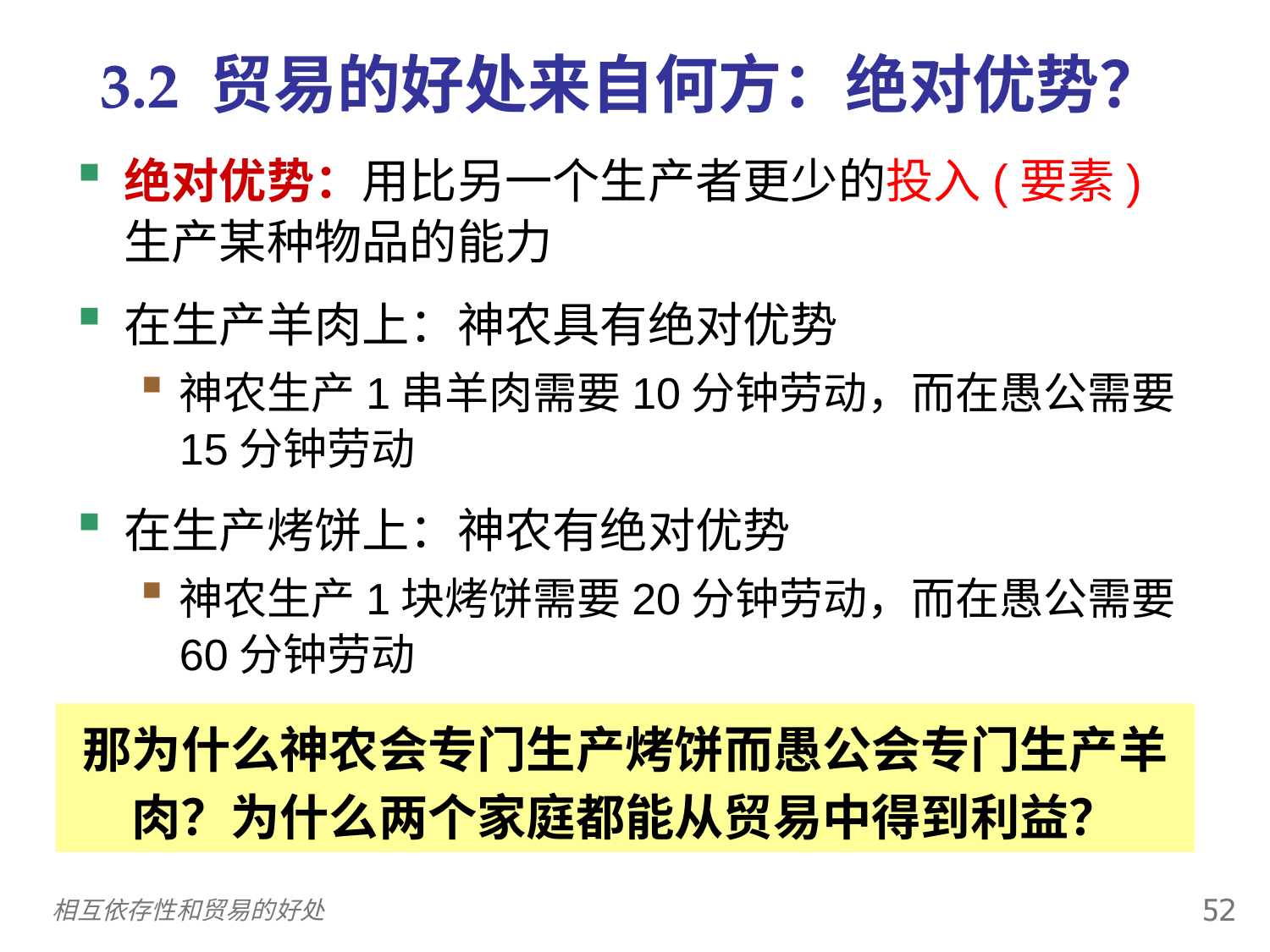

3.2 贸易的好处来自何方：绝对优势？
0
绝对优势：用比另一个生产者更少的投入(要素)生产某种物品的能力
在生产羊肉上：神农具有绝对优势
神农生产1串羊肉需要10分钟劳动，而在愚公需要15分钟劳动
在生产烤饼上：神农有绝对优势
神农生产1块烤饼需要20分钟劳动，而在愚公需要60分钟劳动
那为什么神农会专门生产烤饼而愚公会专门生产羊肉？为什么两个家庭都能从贸易中得到利益？
52
相互依存性和贸易的好处